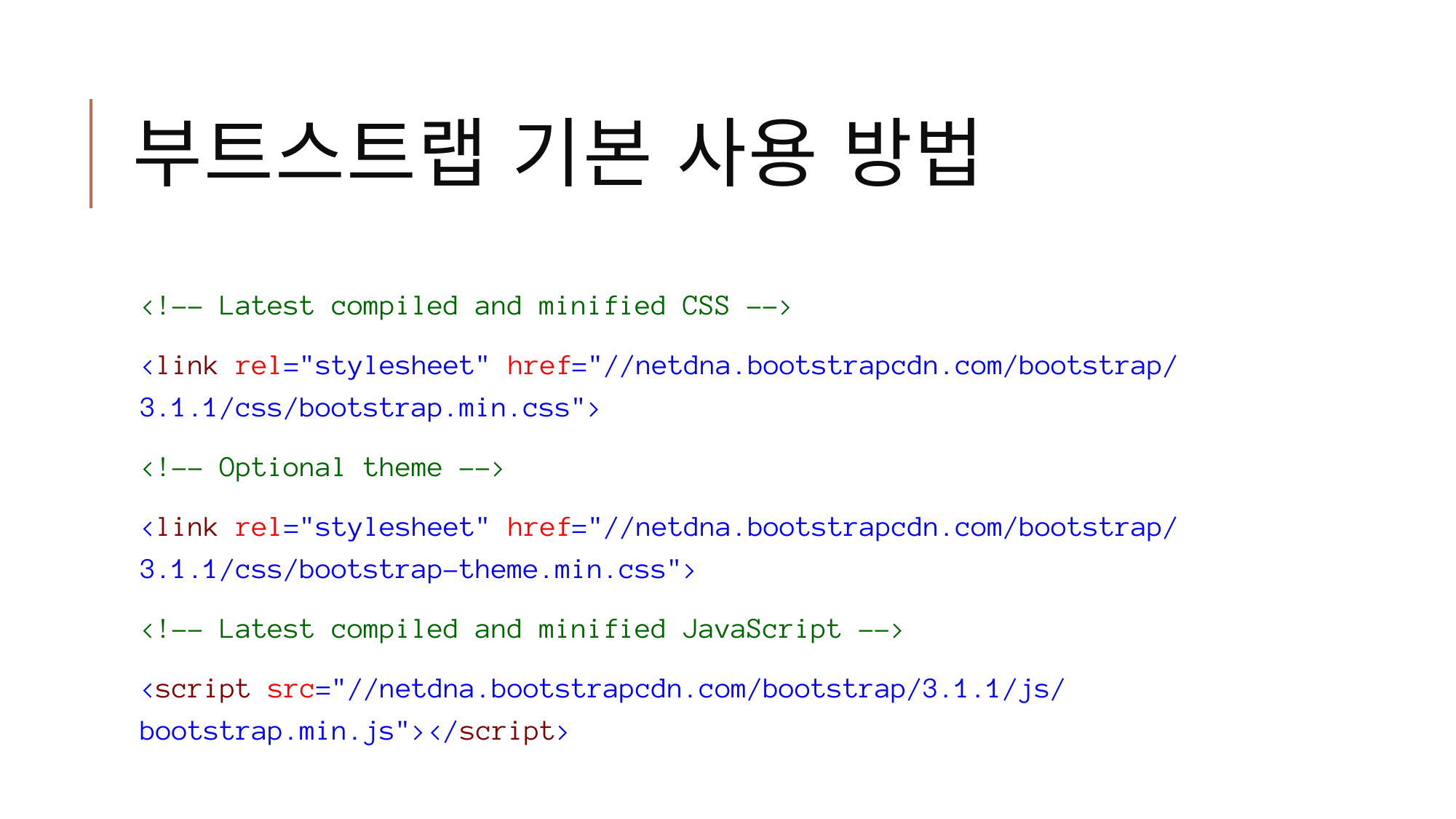

# 부트스트랩 기본 사용 방법
<!-- Latest compiled and minified CSS -->
<link rel="stylesheet" href="//netdna.bootstrapcdn.com/bootstrap/3.1.1/css/bootstrap.min.css">
<!-- Optional theme -->
<link rel="stylesheet" href="//netdna.bootstrapcdn.com/bootstrap/3.1.1/css/bootstrap-theme.min.css">
<!-- Latest compiled and minified JavaScript -->
<script src="//netdna.bootstrapcdn.com/bootstrap/3.1.1/js/bootstrap.min.js"></script>